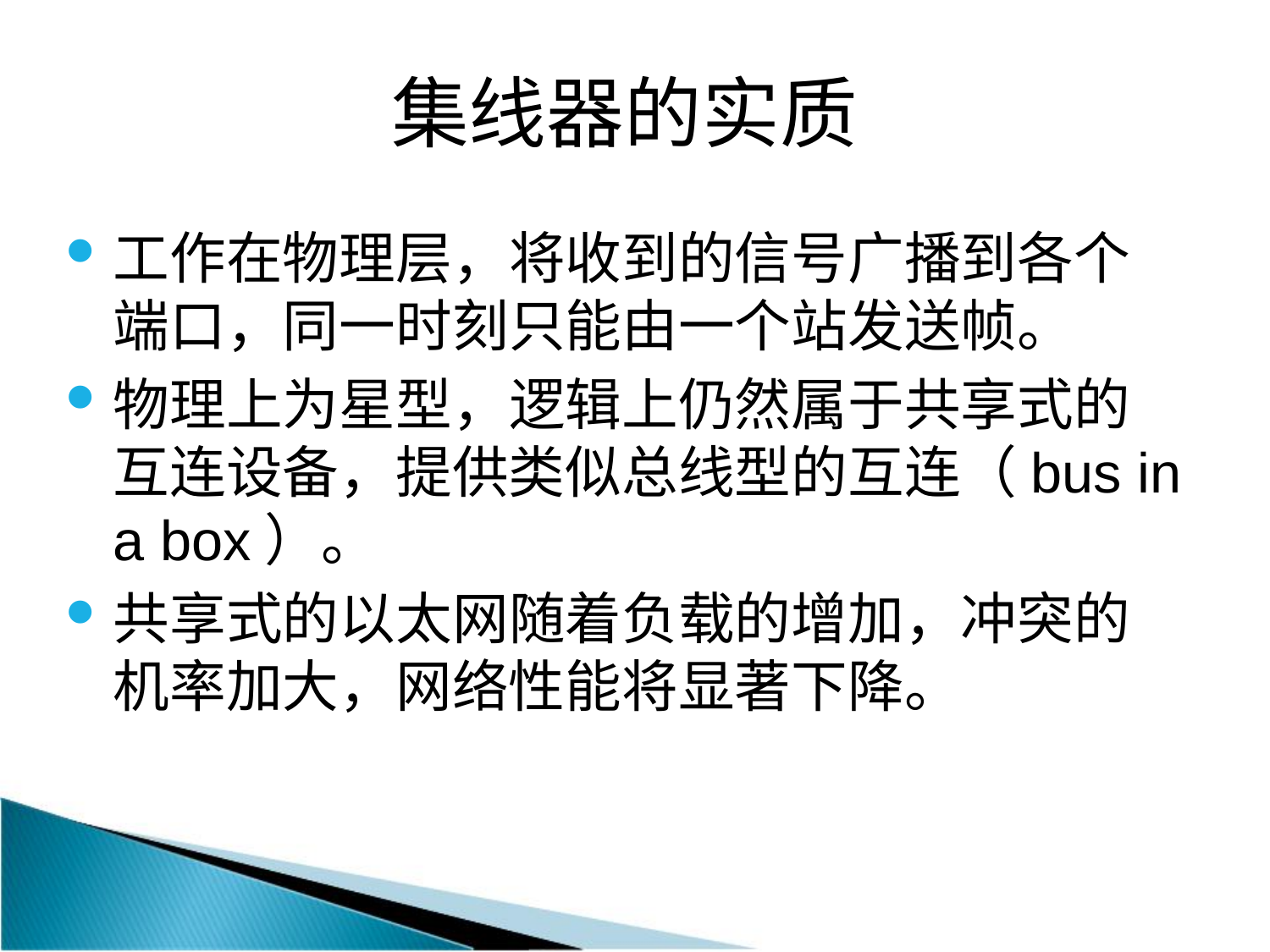

集线器的实质
工作在物理层，将收到的信号广播到各个端口，同一时刻只能由一个站发送帧。
物理上为星型，逻辑上仍然属于共享式的互连设备，提供类似总线型的互连（bus in a box）。
共享式的以太网随着负载的增加，冲突的机率加大，网络性能将显著下降。